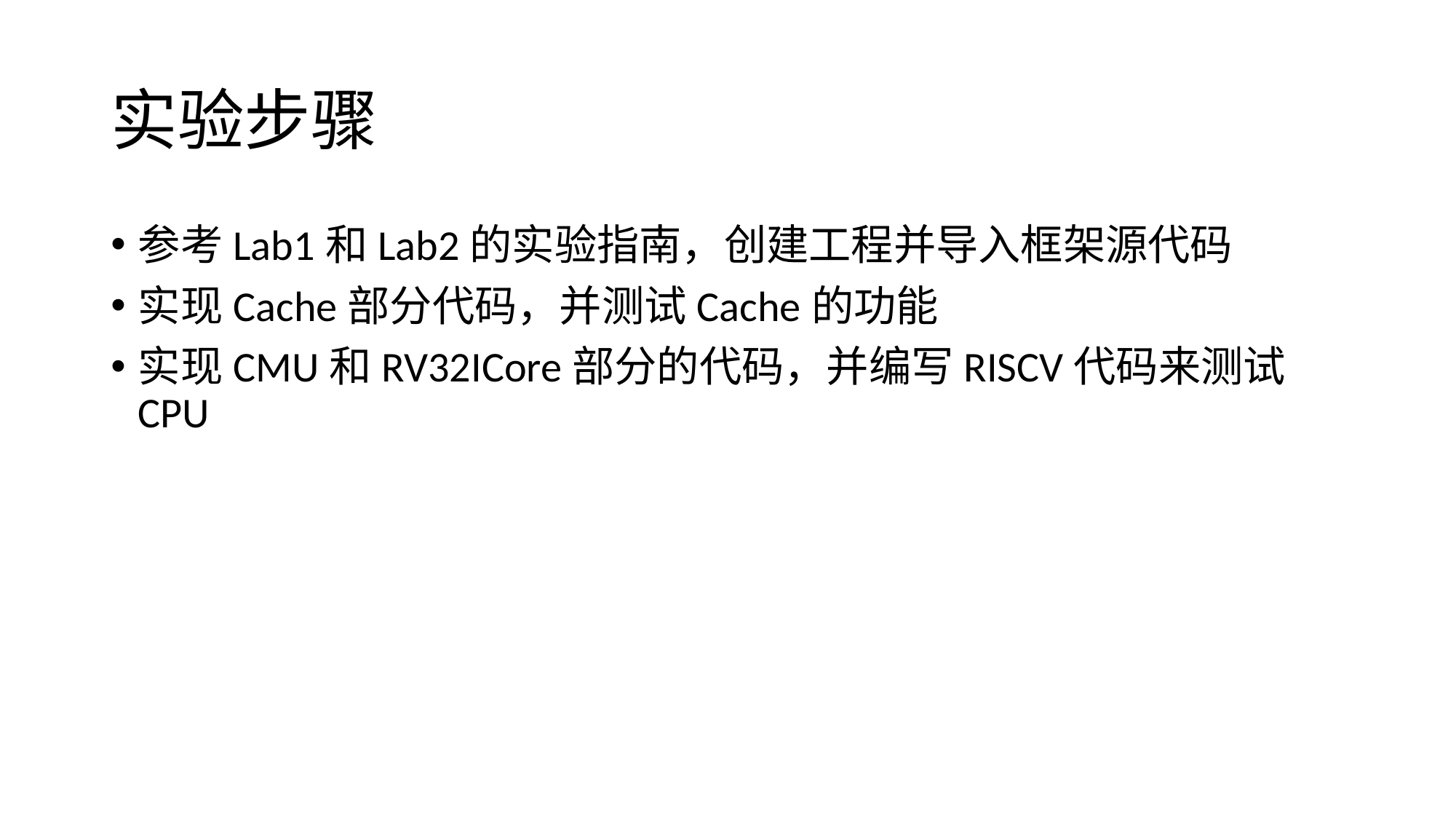

# 实验步骤
参考Lab1和Lab2的实验指南，创建工程并导入框架源代码
实现Cache部分代码，并测试Cache的功能
实现CMU和RV32ICore部分的代码，并编写RISCV代码来测试CPU